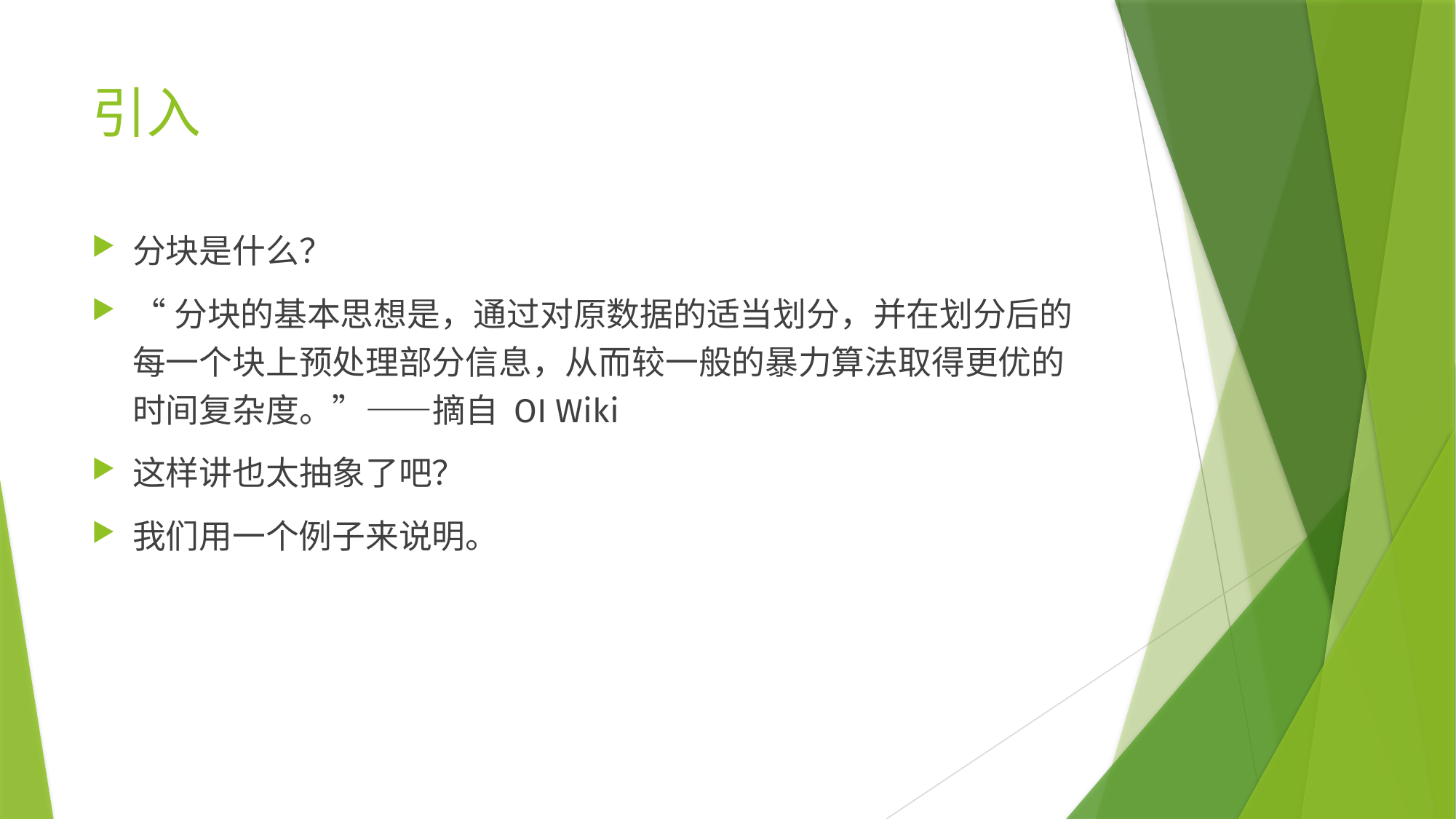

# 引入
分块是什么？
“分块的基本思想是，通过对原数据的适当划分，并在划分后的每一个块上预处理部分信息，从而较一般的暴力算法取得更优的时间复杂度。”——摘自 OI Wiki
这样讲也太抽象了吧？
我们用一个例子来说明。